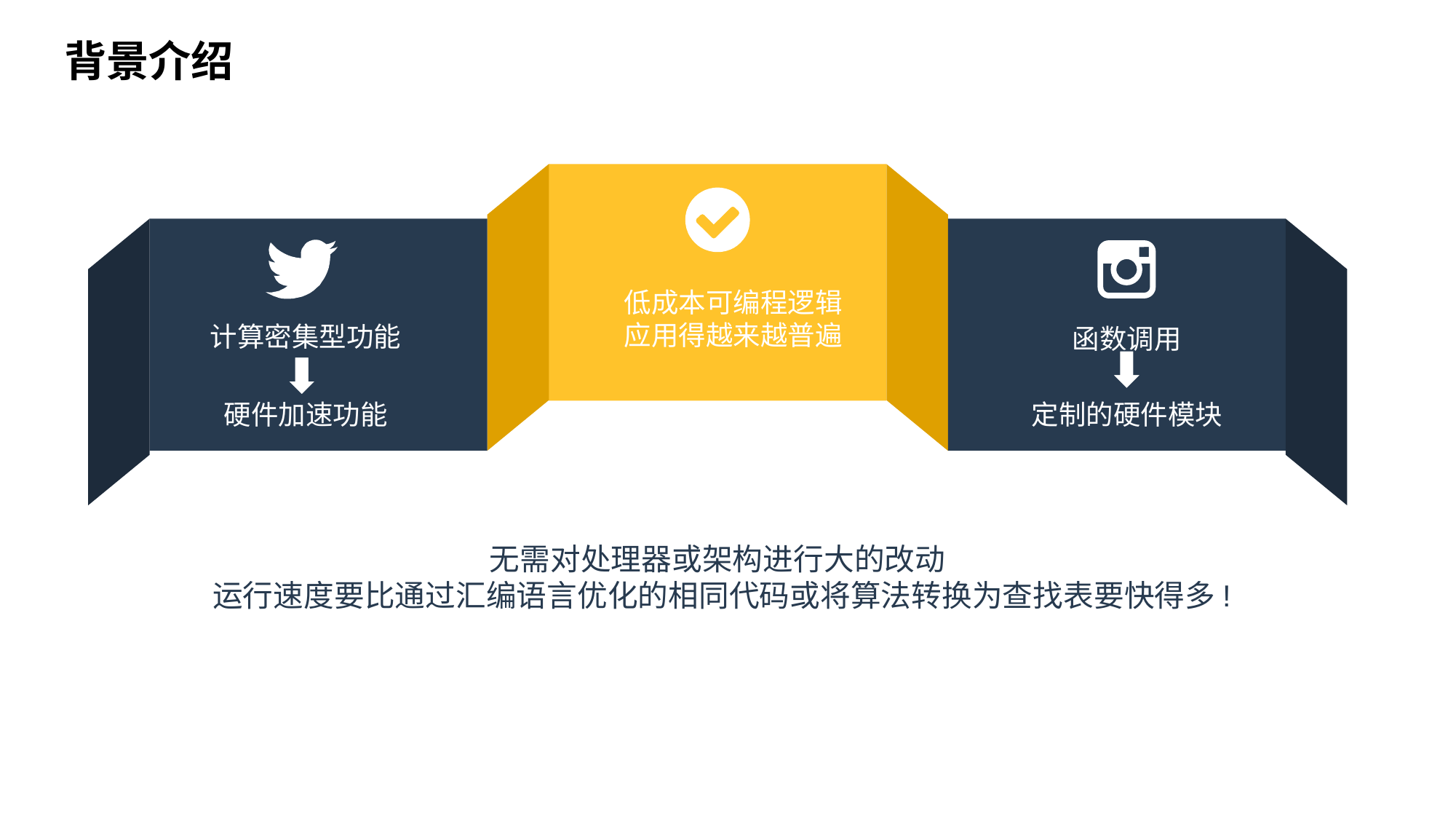

背景介绍

函数调用
定制的硬件模块
低成本可编程逻辑应用得越来越普遍
计算密集型功能

硬件加速功能

无需对处理器或架构进行大的改动
运行速度要比通过汇编语言优化的相同代码或将算法转换为查找表要快得多!